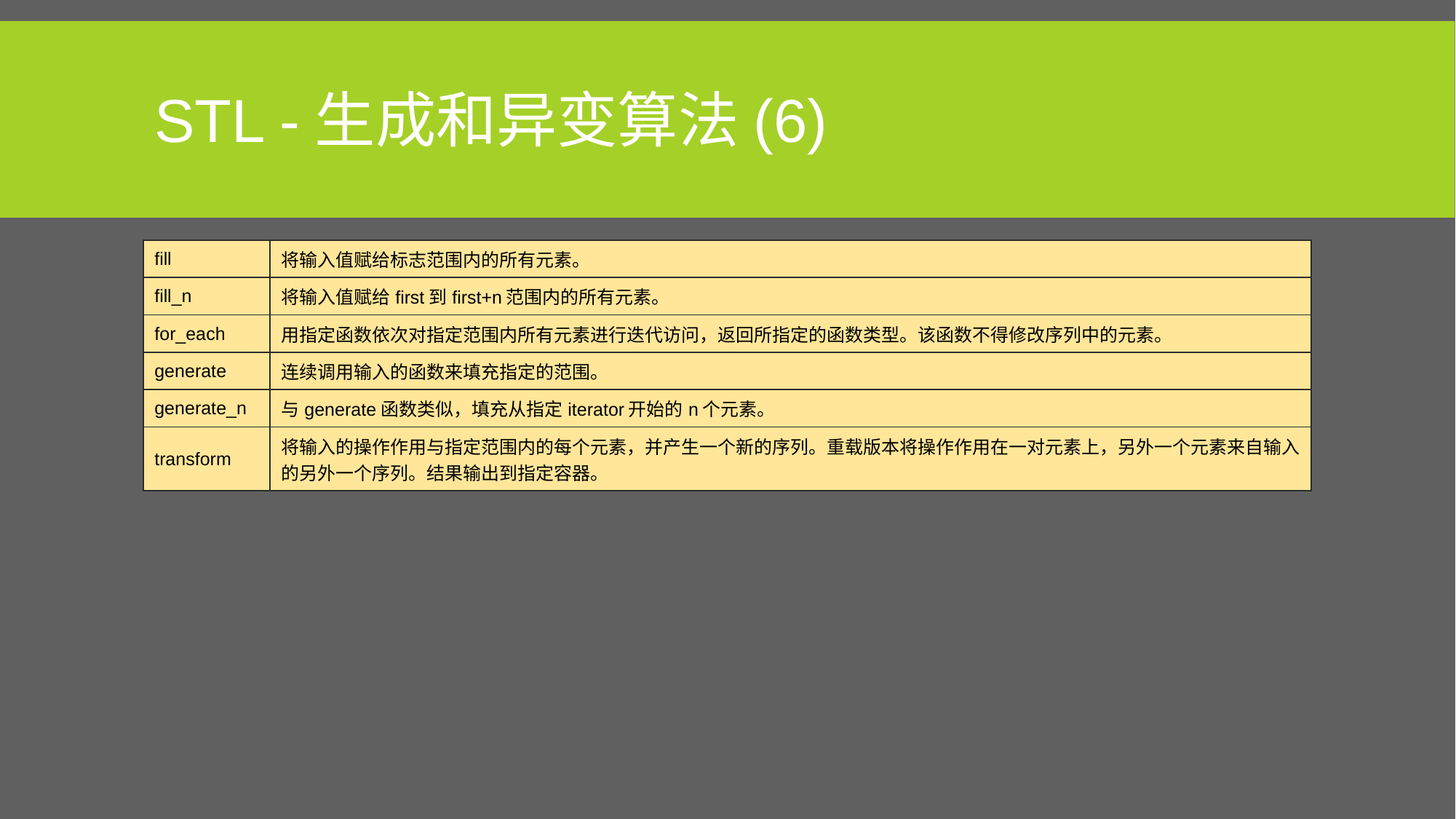

# STL -生成和异变算法(6)
| fill | 将输入值赋给标志范围内的所有元素。 |
| --- | --- |
| fill\_n | 将输入值赋给first到first+n范围内的所有元素。 |
| for\_each | 用指定函数依次对指定范围内所有元素进行迭代访问，返回所指定的函数类型。该函数不得修改序列中的元素。 |
| generate | 连续调用输入的函数来填充指定的范围。 |
| generate\_n | 与generate函数类似，填充从指定iterator开始的n个元素。 |
| transform | 将输入的操作作用与指定范围内的每个元素，并产生一个新的序列。重载版本将操作作用在一对元素上，另外一个元素来自输入的另外一个序列。结果输出到指定容器。 |